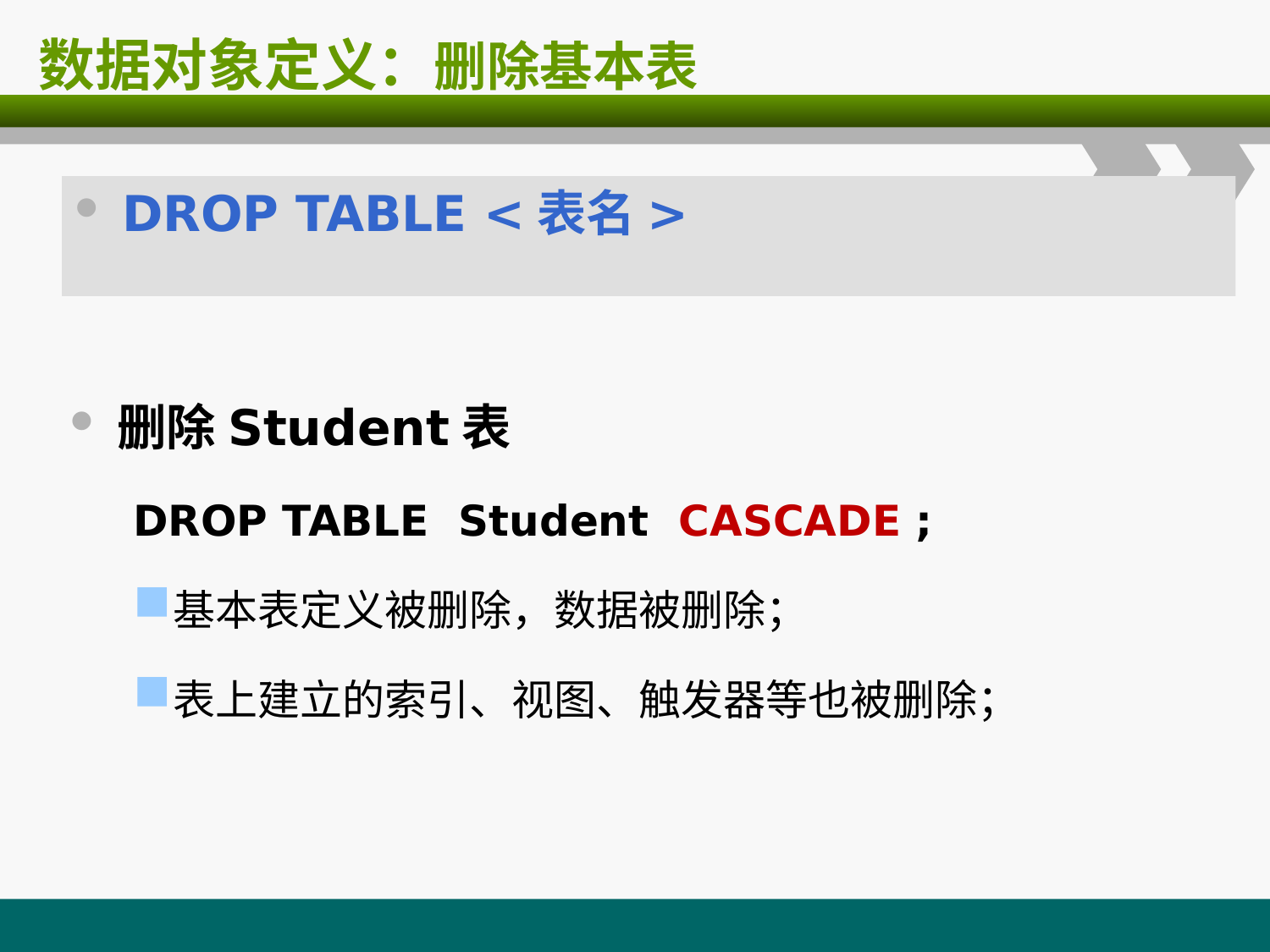

# 数据对象定义：删除基本表
DROP TABLE <表名>
删除Student表
DROP TABLE  Student  CASCADE ;
基本表定义被删除，数据被删除；
表上建立的索引、视图、触发器等也被删除；